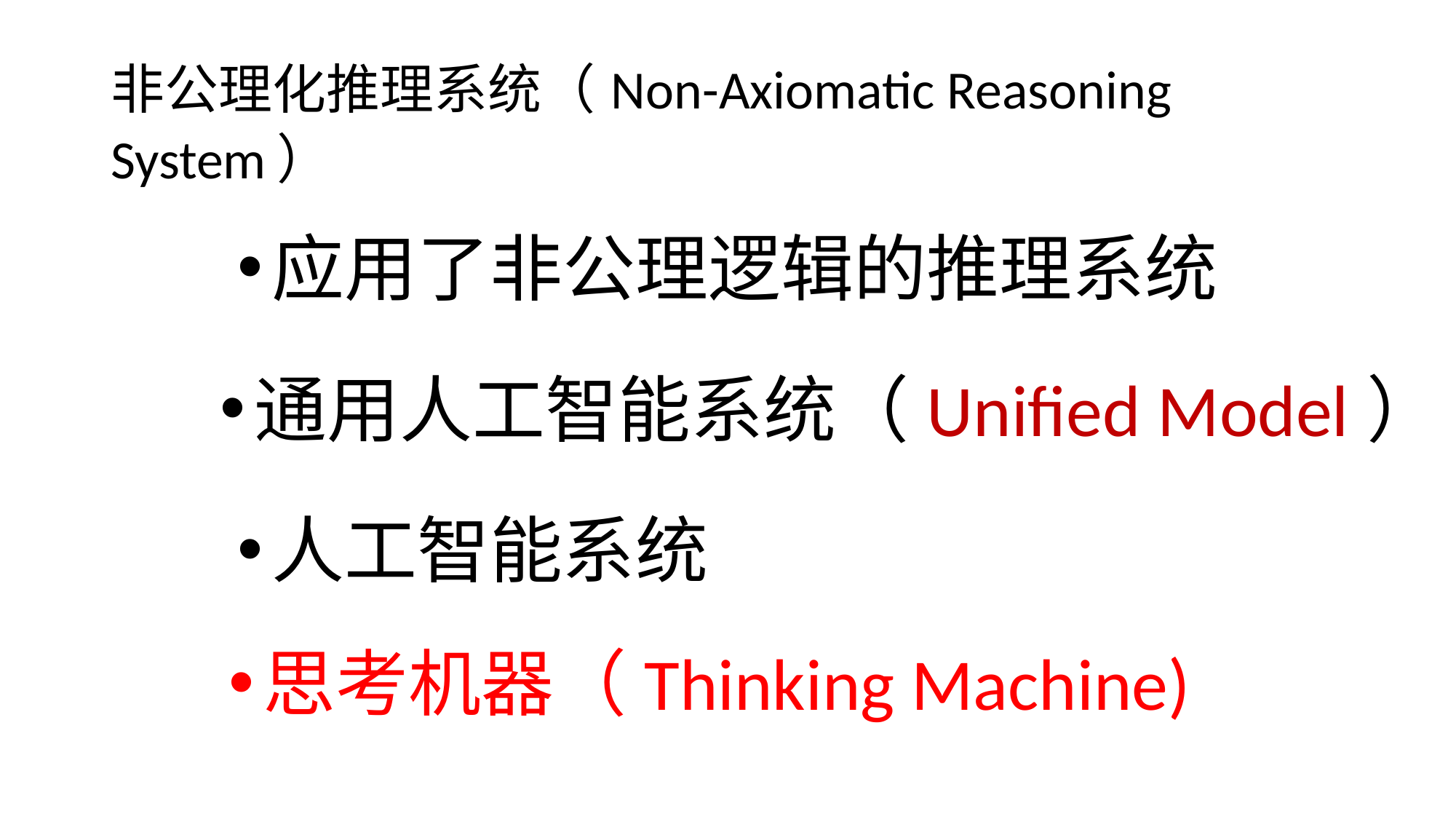

# 非公理化推理系统（Non-Axiomatic Reasoning System）
应用了非公理逻辑的推理系统
通用人工智能系统（Unified Model）
人工智能系统
思考机器（Thinking Machine)